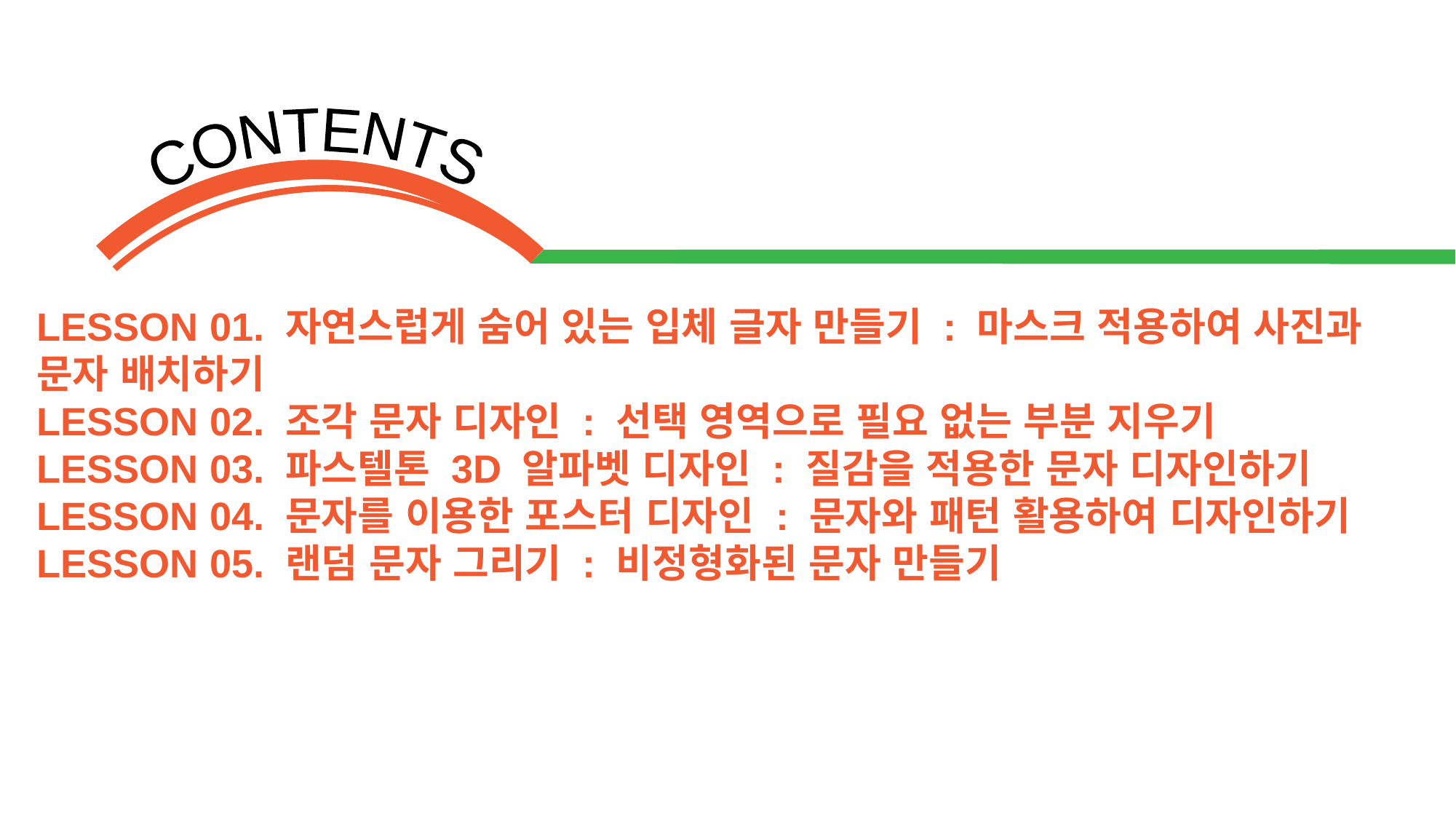

LESSON 01. 자연스럽게 숨어 있는 입체 글자 만들기 : 마스크 적용하여 사진과 문자 배치하기
LESSON 02. 조각 문자 디자인 : 선택 영역으로 필요 없는 부분 지우기
LESSON 03. 파스텔톤 3D 알파벳 디자인 : 질감을 적용한 문자 디자인하기
LESSON 04. 문자를 이용한 포스터 디자인 : 문자와 패턴 활용하여 디자인하기
LESSON 05. 랜덤 문자 그리기 : 비정형화된 문자 만들기